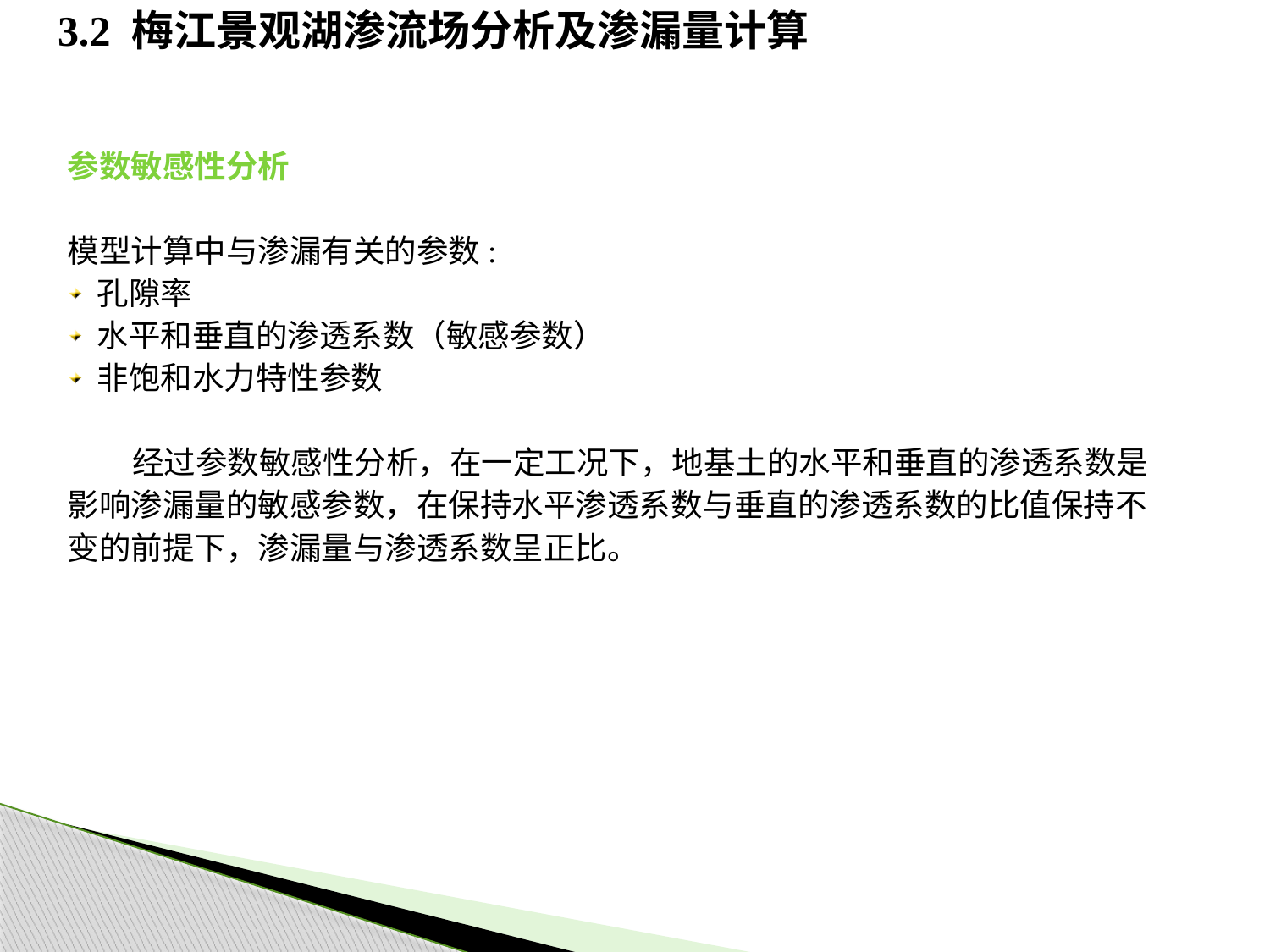

# 3.2 梅江景观湖渗流场分析及渗漏量计算
参数敏感性分析

模型计算中与渗漏有关的参数:
孔隙率
水平和垂直的渗透系数（敏感参数）
非饱和水力特性参数

        经过参数敏感性分析，在一定工况下，地基土的水平和垂直的渗透系数是影响渗漏量的敏感参数，在保持水平渗透系数与垂直的渗透系数的比值保持不变的前提下，渗漏量与渗透系数呈正比。